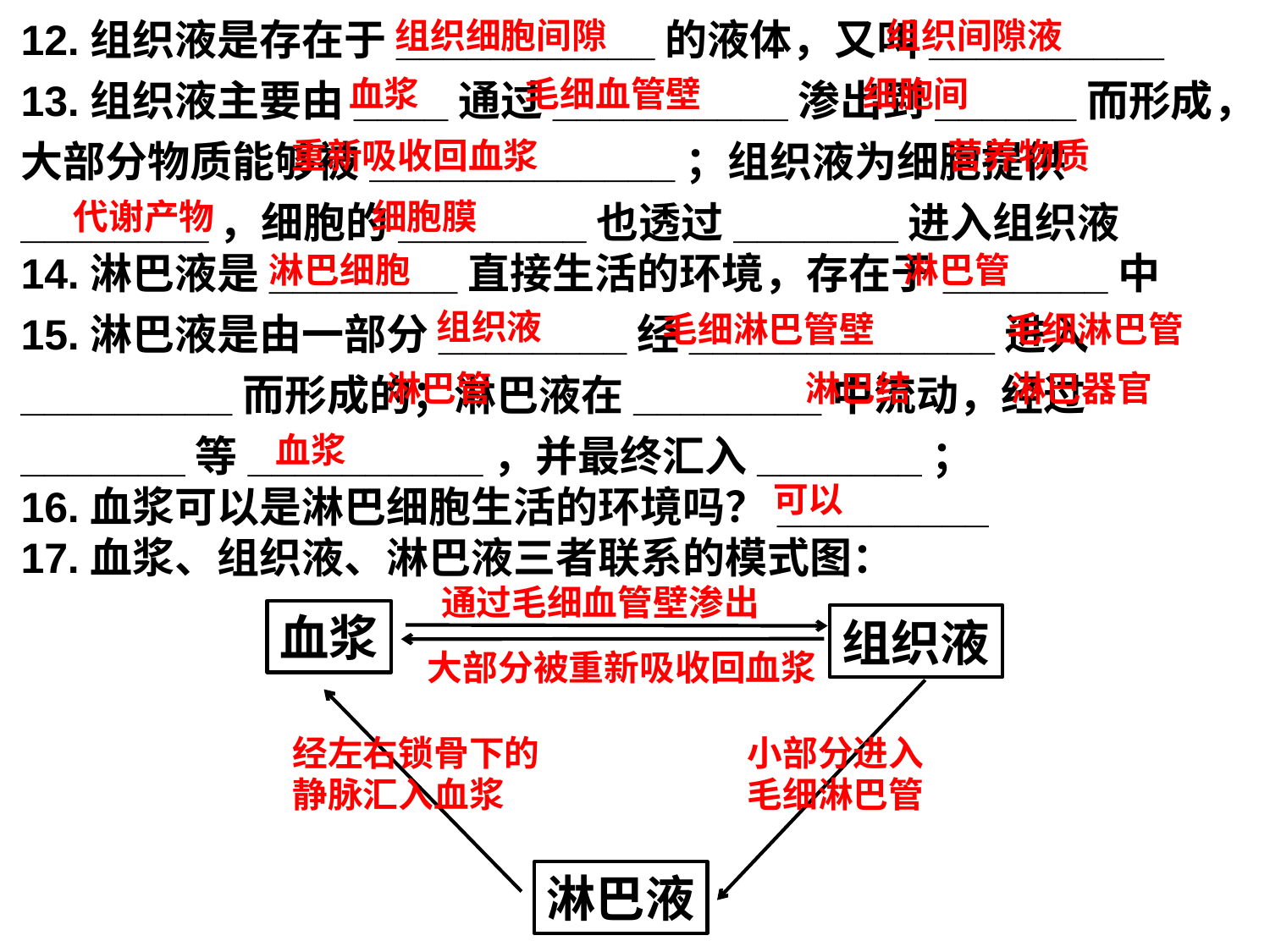

12.组织液是存在于___________的液体，又叫__________
13.组织液主要由____通过__________渗出到______而形成，大部分物质能够被_____________；组织液为细胞提供________，细胞的________也透过_______进入组织液
14.淋巴液是________直接生活的环境，存在于_______中
15.淋巴液是由一部分________经_____________进入_________而形成的；淋巴液在________中流动，经过_______等__________，并最终汇入_______；
16.血浆可以是淋巴细胞生活的环境吗？_________
17.血浆、组织液、淋巴液三者联系的模式图：

组织细胞间隙
组织间隙液
血浆
毛细血管壁
细胞间
重新吸收回血浆
营养物质
代谢产物
细胞膜
淋巴细胞
淋巴管
组织液
毛细淋巴管壁
毛细淋巴管
淋巴管
淋巴结
淋巴器官
血浆
可以
通过毛细血管壁渗出
血浆
组织液
淋巴液
大部分被重新吸收回血浆
经左右锁骨下的静脉汇入血浆
小部分进入毛细淋巴管